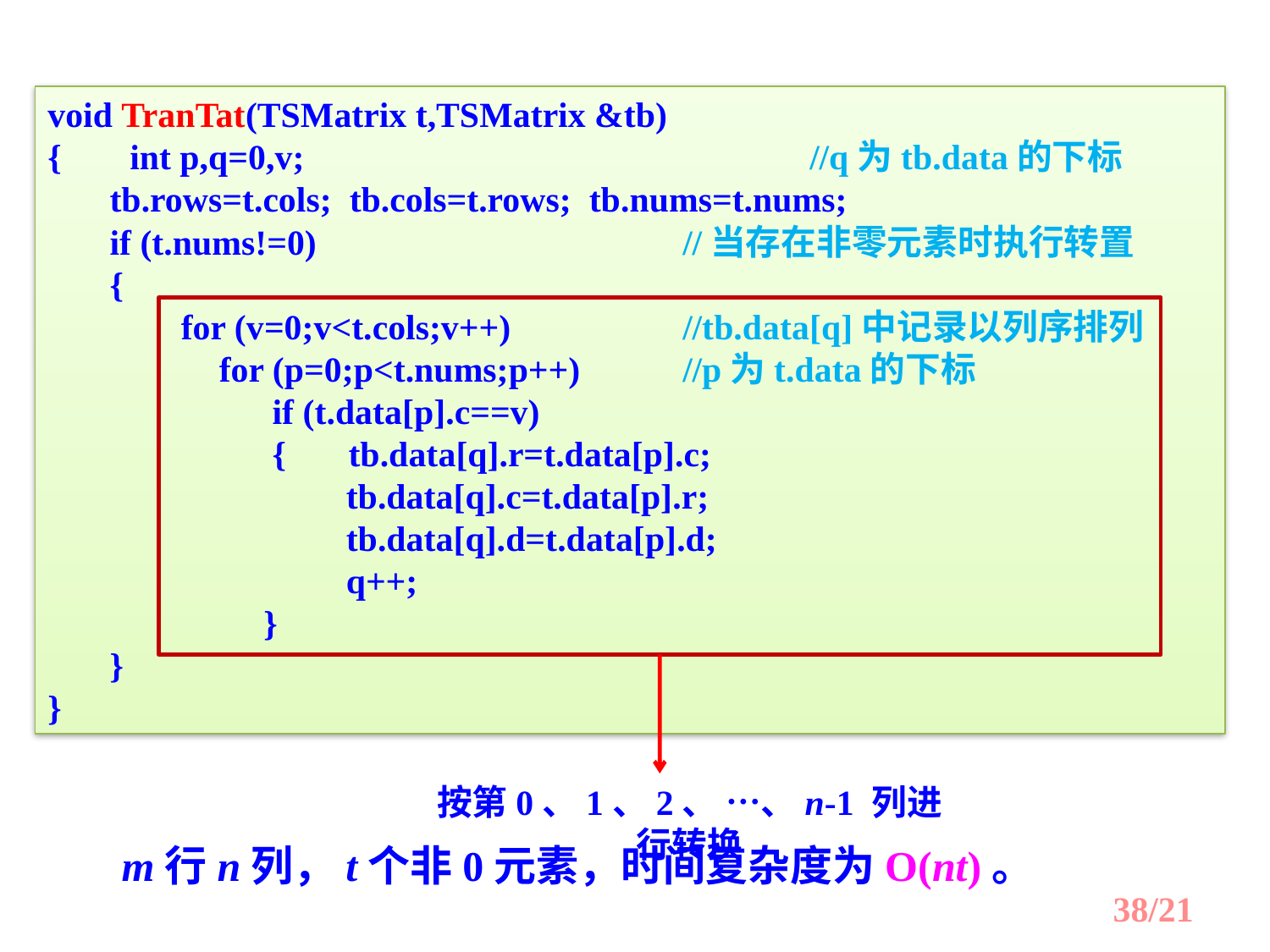

void TranTat(TSMatrix t,TSMatrix &tb)
{　  int p,q=0,v;				//q为tb.data的下标
       tb.rows=t.cols;  tb.cols=t.rows;  tb.nums=t.nums;
       if (t.nums!=0)			//当存在非零元素时执行转置
       {
               for (v=0;v<t.cols;v++) 		//tb.data[q]中记录以列序排列
	     for (p=0;p<t.nums;p++)    	//p为t.data的下标
	           if (t.data[p].c==v)
	           {       tb.data[q].r=t.data[p].c;
		     tb.data[q].c=t.data[p].r;
		     tb.data[q].d=t.data[p].d;
		     q++;
	          }
       }
}

按第0、1、2、 …、n-1 列进行转换
m行n列，t个非0元素，时间复杂度为O(nt)。
38